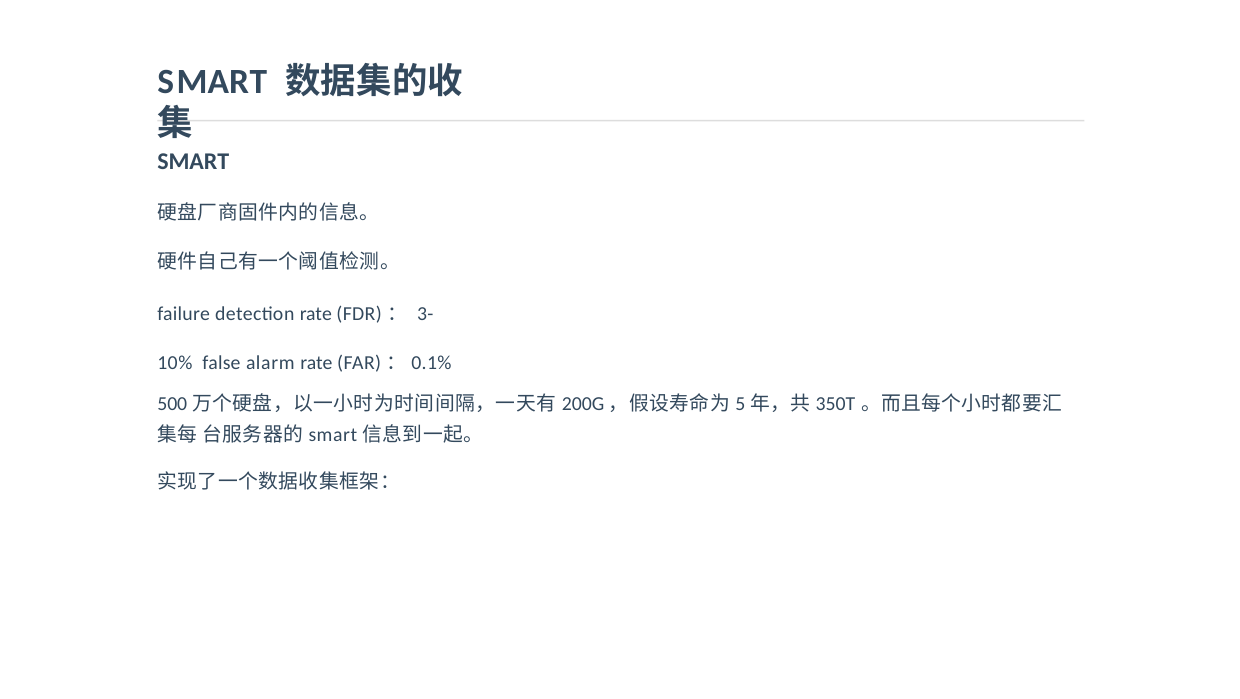

# SMART 数据集的收集
SMART
硬盘厂商固件内的信息。  硬件自己有一个阈值检测。
failure detection rate (FDR)： 3-10%  false alarm rate (FAR)：0.1%
500万个硬盘，以一小时为时间间隔，一天有200G，假设寿命为5年，共350T。而且每个小时都要汇集每 台服务器的smart信息到一起。
实现了一个数据收集框架：